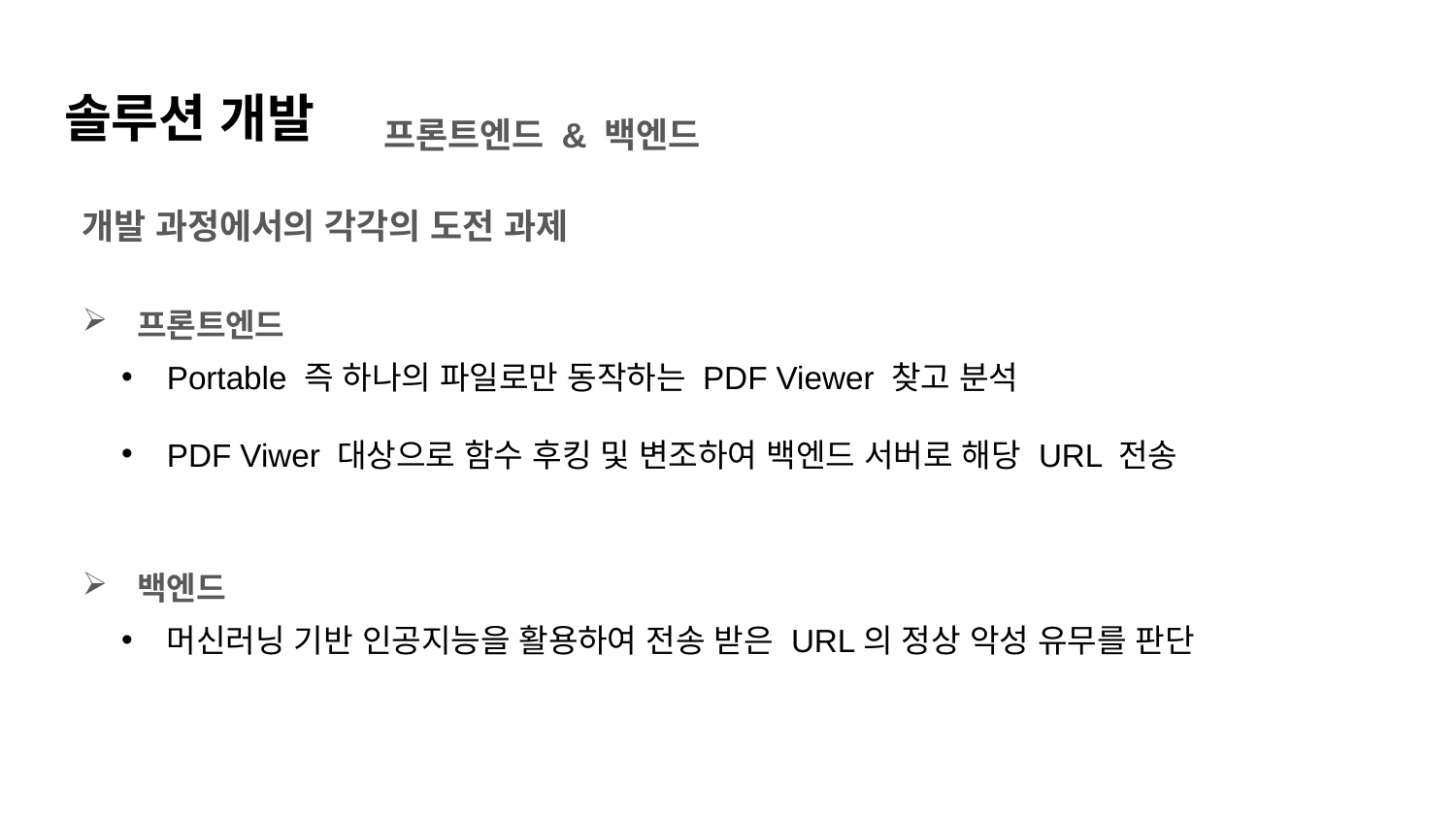

# 솔루션 개발
프론트엔드 & 백엔드
개발 과정에서의 각각의 도전 과제
프론트엔드
Portable 즉 하나의 파일로만 동작하는 PDF Viewer 찾고 분석

PDF Viwer 대상으로 함수 후킹 및 변조하여 백엔드 서버로 해당 URL 전송
백엔드
머신러닝 기반 인공지능을 활용하여 전송 받은 URL의 정상 악성 유무를 판단